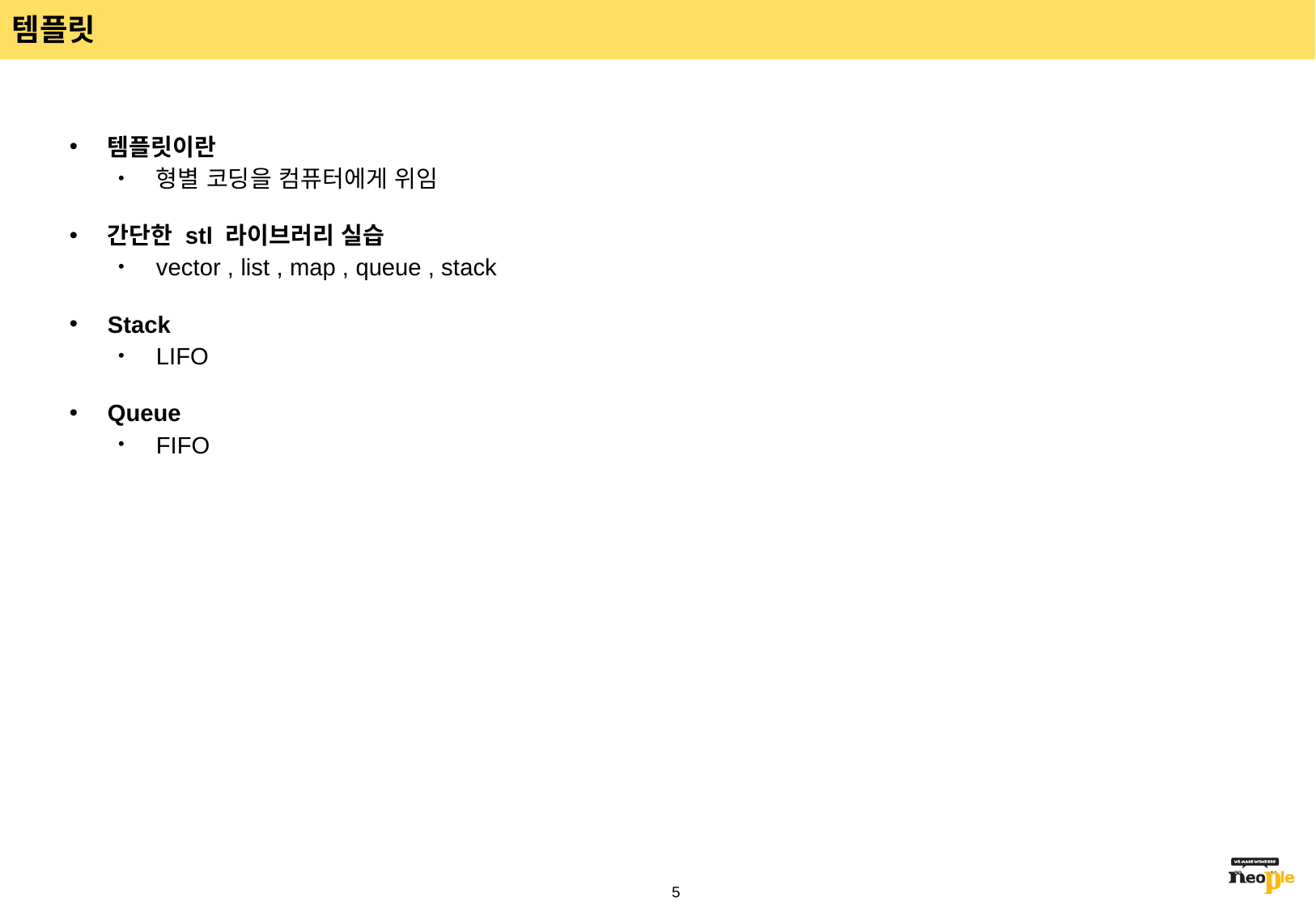

# 템플릿
템플릿이란
형별 코딩을 컴퓨터에게 위임
간단한 stl 라이브러리 실습
vector , list , map , queue , stack
Stack
LIFO
Queue
FIFO